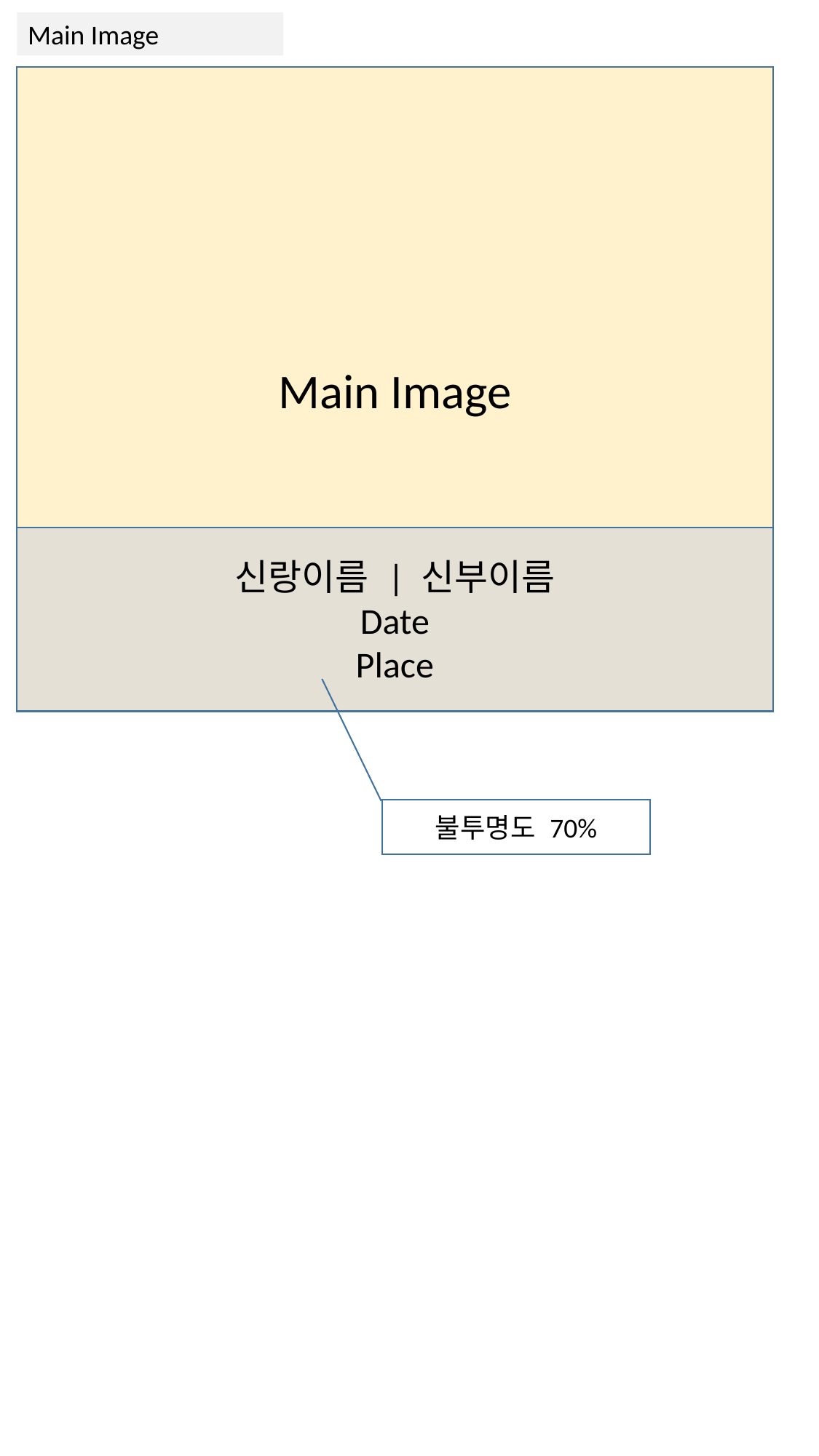

Main Image
Main Image
신랑이름 | 신부이름
Date
Place
불투명도 70%
https://cadenzah.github.io/wedding/
https://cadenzah.github.io/wedding/